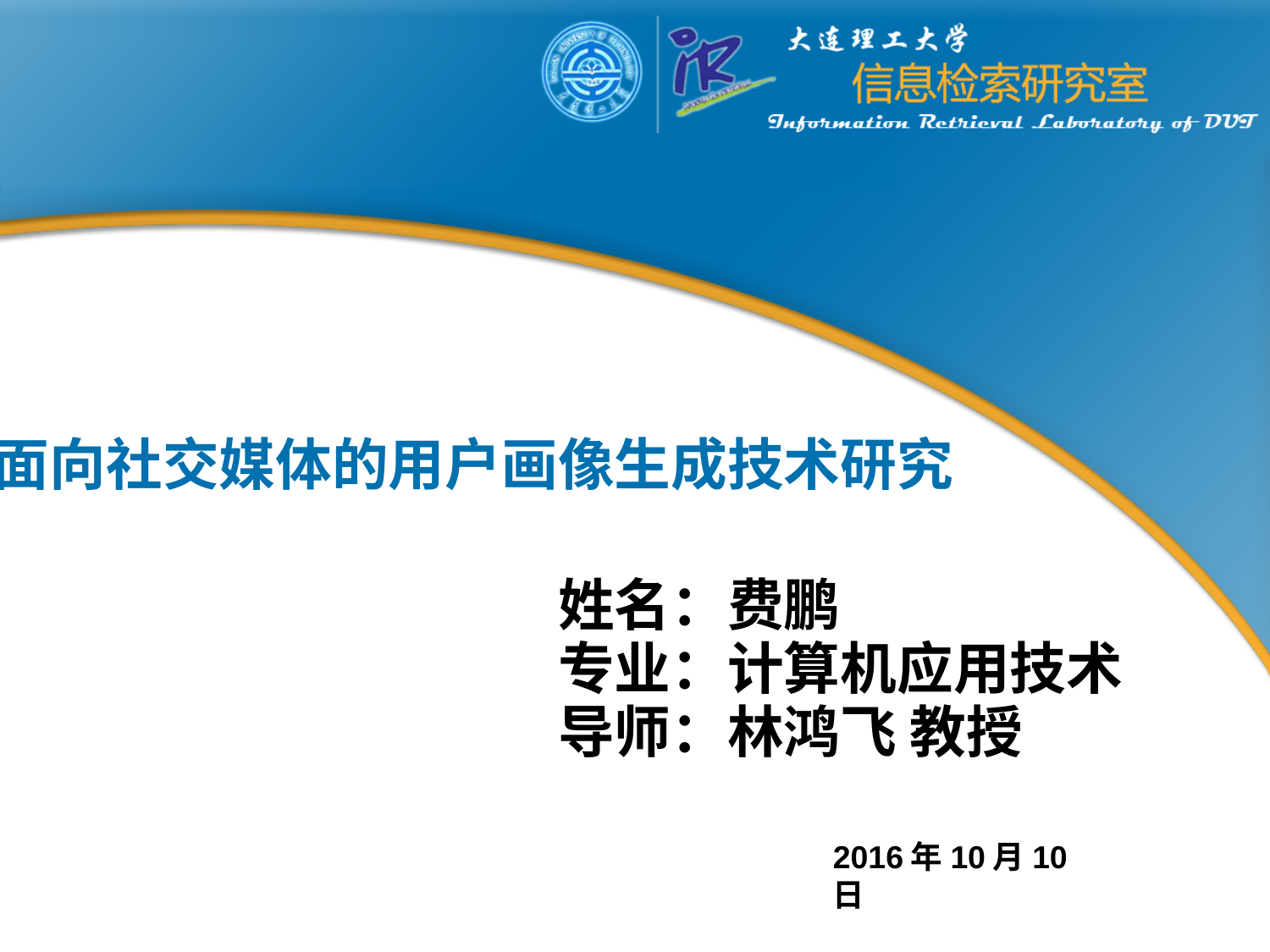

# 面向社交媒体的用户画像生成技术研究

    姓名：费鹏
    专业：计算机应用技术
    导师：林鸿飞 教授
2016年10月10日